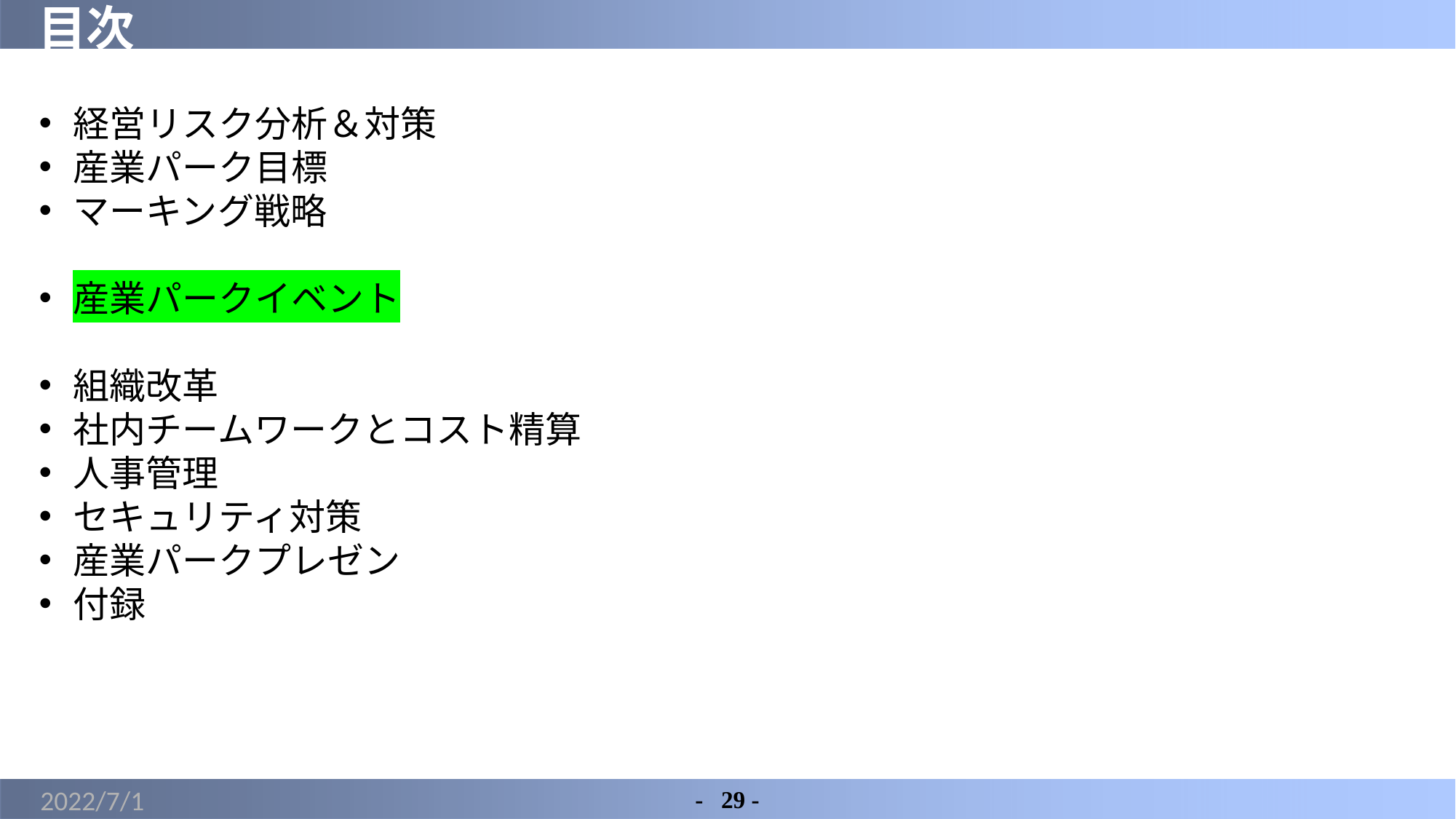

# 目次
経営リスク分析＆対策
産業パーク目標
マーキング戦略

産業パークイベント

組織改革
社内チームワークとコスト精算
人事管理
セキュリティ対策
産業パークプレゼン
付録

2022/7/1
-	29 -